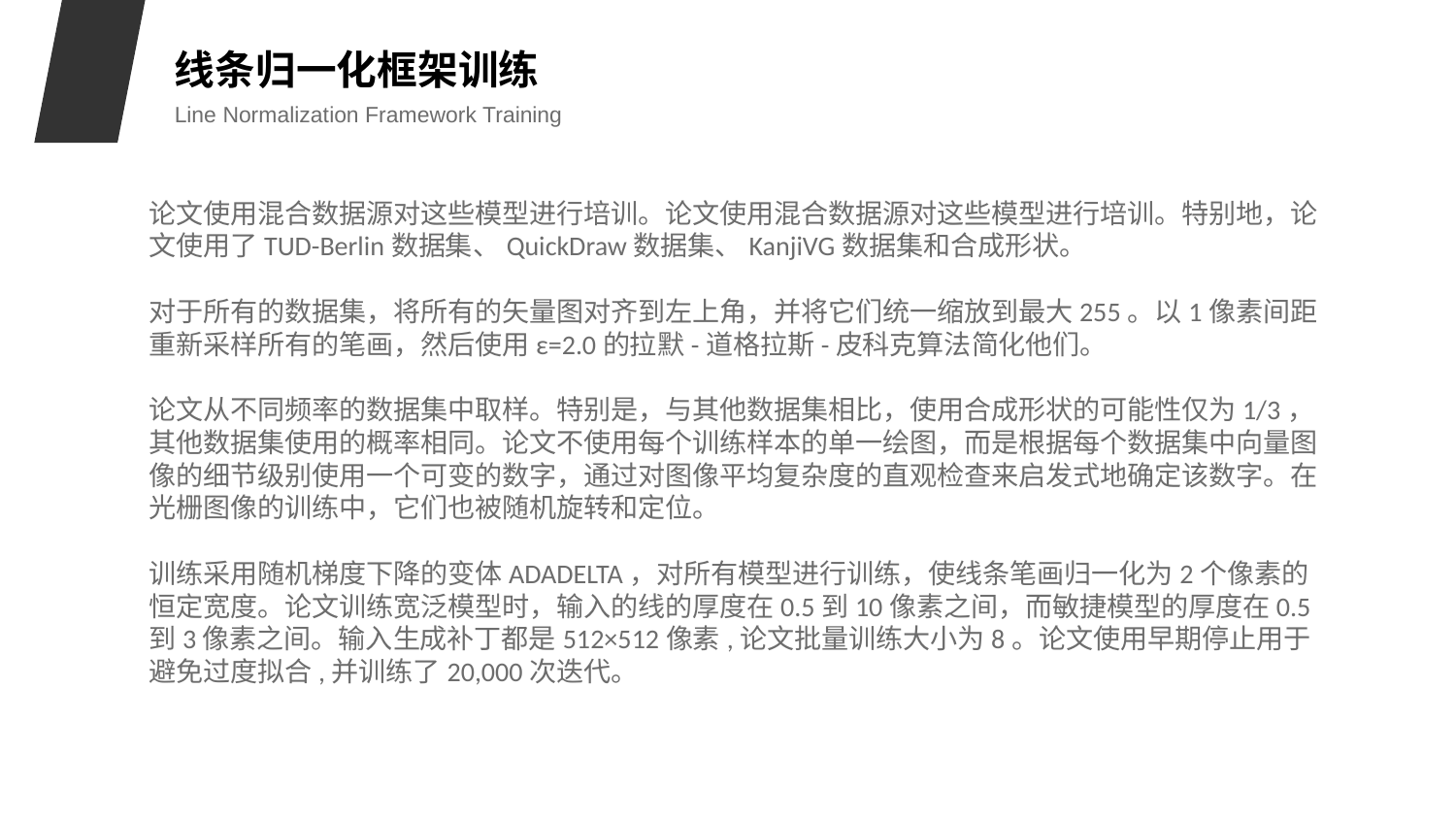

线条归一化框架训练
Line Normalization Framework Training
论文使用混合数据源对这些模型进行培训。论文使用混合数据源对这些模型进行培训。特别地，论文使用了TUD-Berlin数据集、QuickDraw数据集、KanjiVG数据集和合成形状。

对于所有的数据集，将所有的矢量图对齐到左上角，并将它们统一缩放到最大255。以1像素间距重新采样所有的笔画，然后使用ε=2.0的拉默-道格拉斯-皮科克算法简化他们。

论文从不同频率的数据集中取样。特别是，与其他数据集相比，使用合成形状的可能性仅为1/3，其他数据集使用的概率相同。论文不使用每个训练样本的单一绘图，而是根据每个数据集中向量图像的细节级别使用一个可变的数字，通过对图像平均复杂度的直观检查来启发式地确定该数字。在光栅图像的训练中，它们也被随机旋转和定位。

训练采用随机梯度下降的变体ADADELTA，对所有模型进行训练，使线条笔画归一化为2个像素的恒定宽度。论文训练宽泛模型时，输入的线的厚度在0.5到10像素之间，而敏捷模型的厚度在0.5到3像素之间。输入生成补丁都是512×512像素,论文批量训练大小为8。论文使用早期停止用于避免过度拟合,并训练了20,000次迭代。